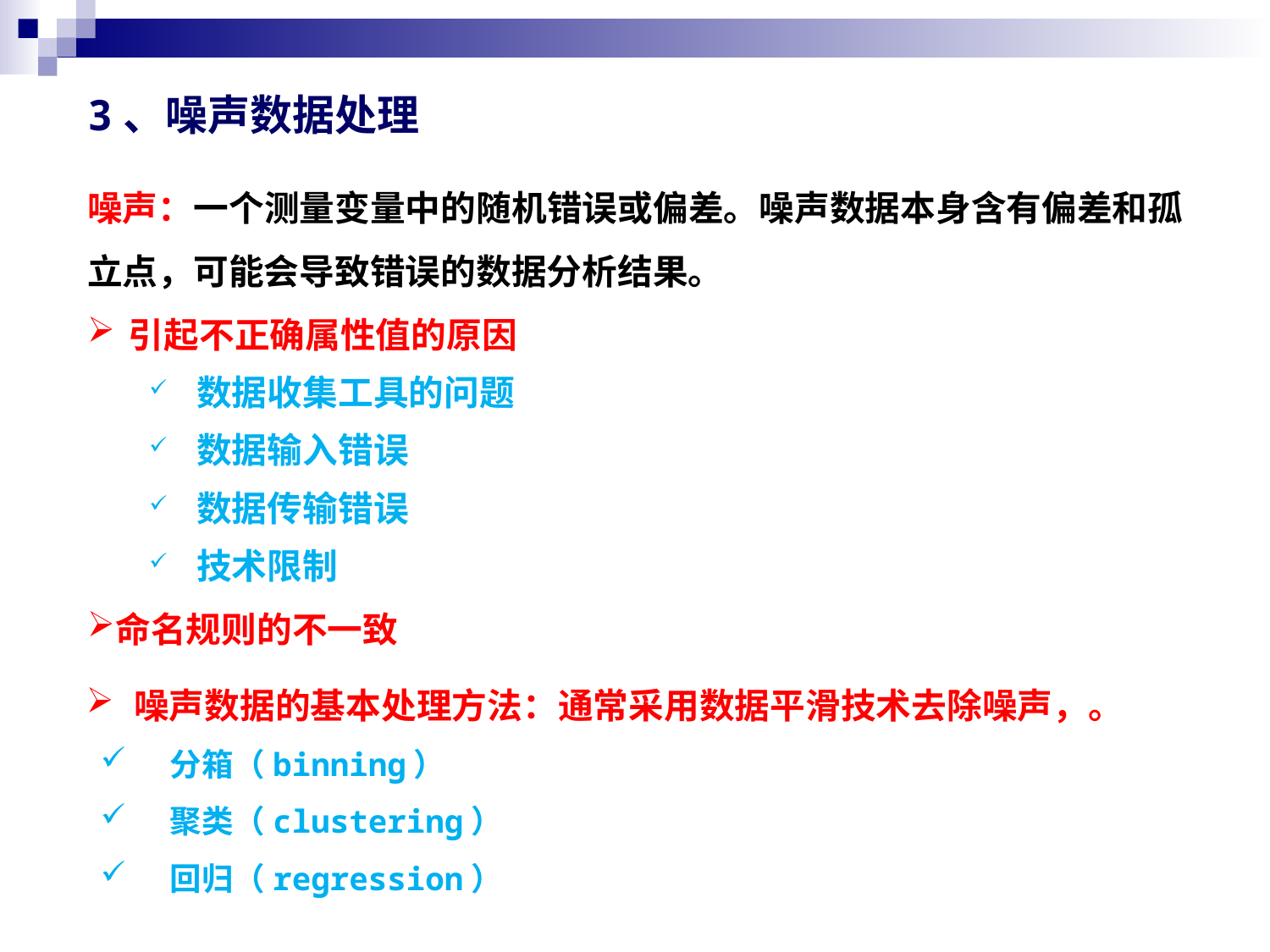

3、噪声数据处理
噪声：一个测量变量中的随机错误或偏差。噪声数据本身含有偏差和孤立点，可能会导致错误的数据分析结果。
引起不正确属性值的原因
数据收集工具的问题
数据输入错误
数据传输错误
技术限制
命名规则的不一致
噪声数据的基本处理方法：通常采用数据平滑技术去除噪声，。
  分箱（binning）
  聚类（clustering）
  回归（regression）